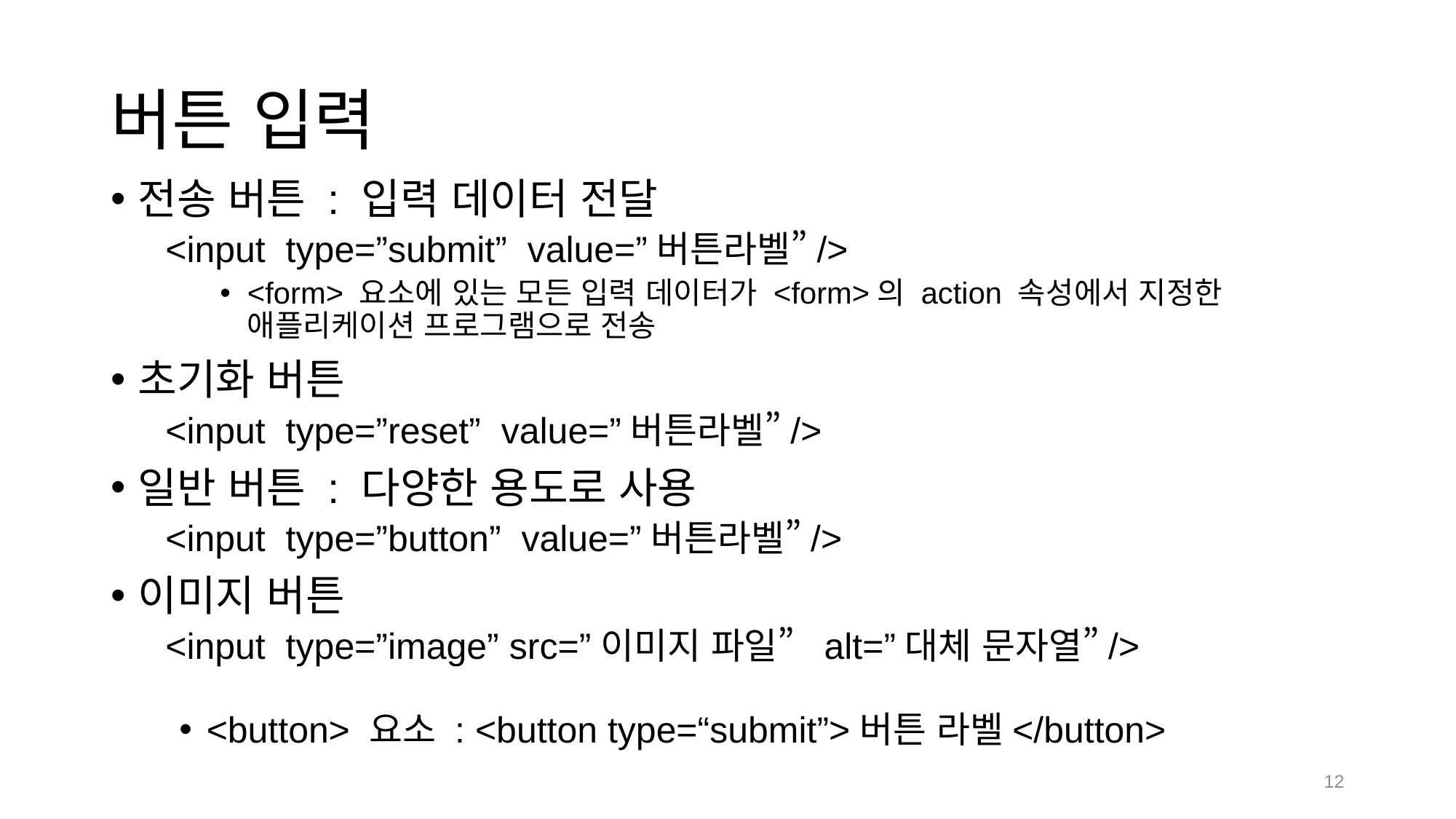

# 버튼 입력
전송 버튼 : 입력 데이터 전달
<input  type=”submit”  value=”버튼라벨”/>
<form> 요소에 있는 모든 입력 데이터가 <form>의 action 속성에서 지정한 애플리케이션 프로그램으로 전송
초기화 버튼
<input  type=”reset”  value=”버튼라벨”/>
일반 버튼 : 다양한 용도로 사용
<input  type=”button”  value=”버튼라벨”/>
이미지 버튼
<input  type=”image” src=”이미지 파일”  alt=”대체 문자열”/>

<button> 요소 : <button type=“submit”>버튼 라벨</button>
12